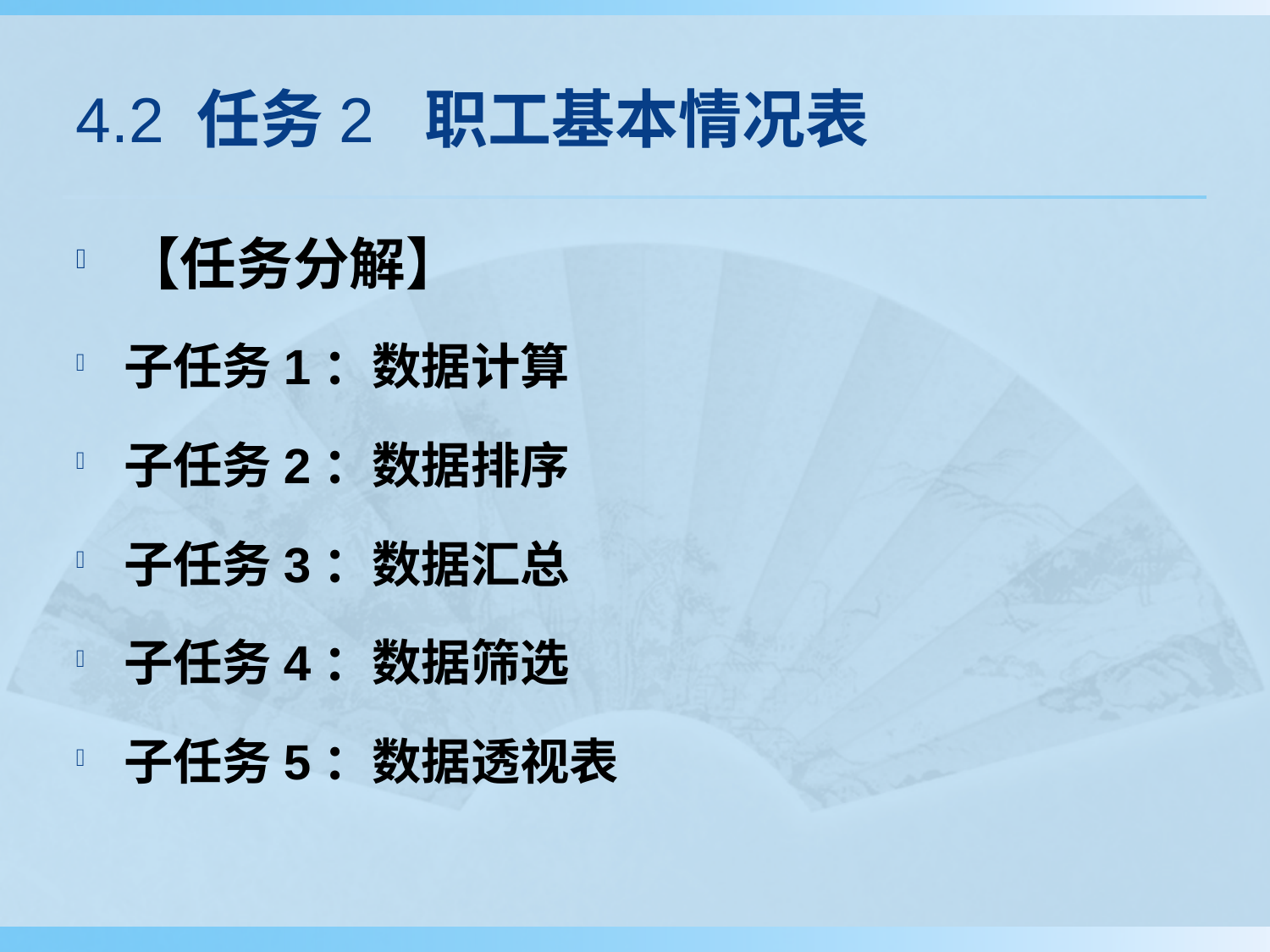

# 4.2 任务2  职工基本情况表
【任务分解】
子任务1：数据计算
子任务2：数据排序
子任务3：数据汇总
子任务4：数据筛选
子任务5：数据透视表